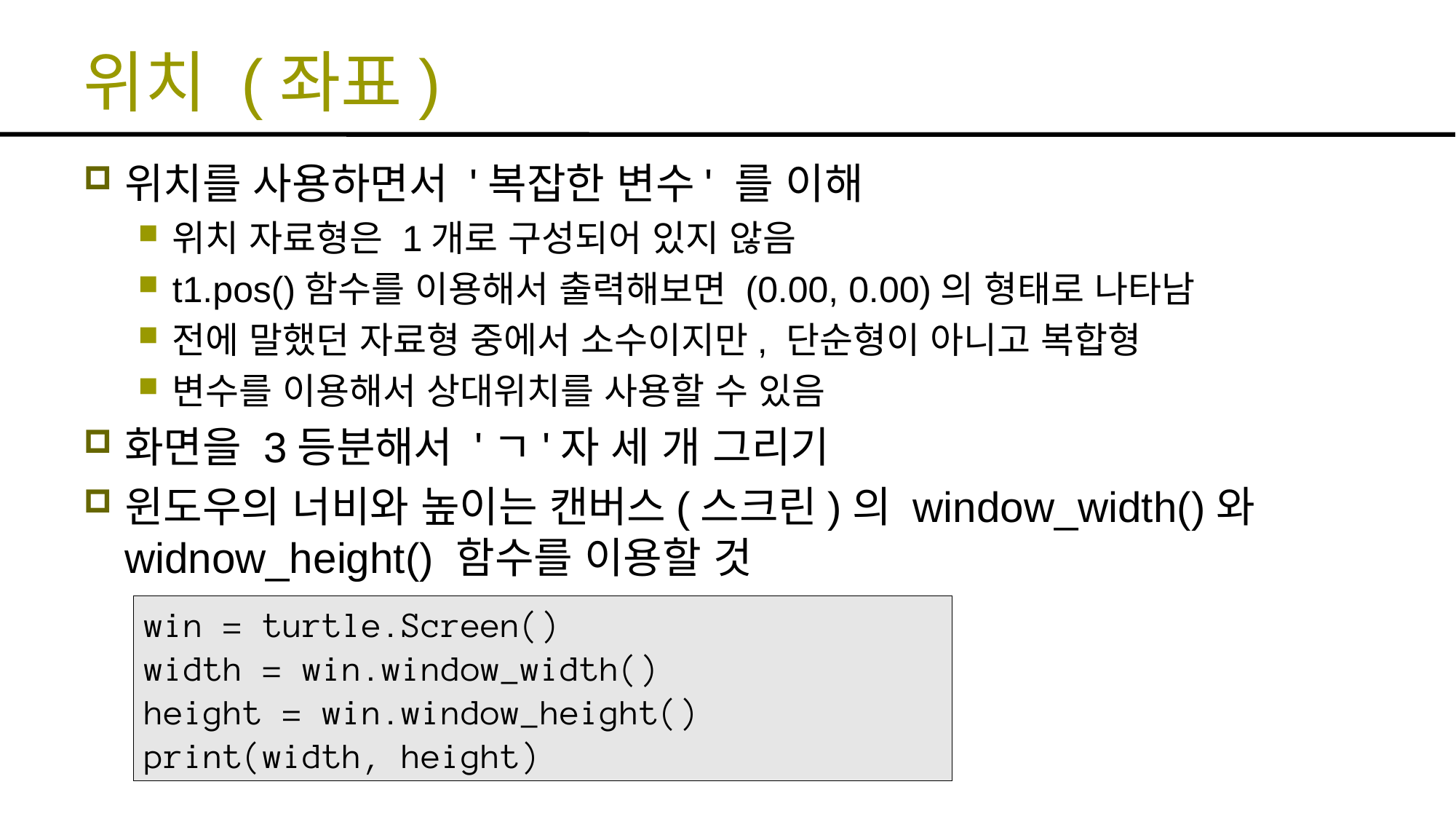

# 위치 (좌표)
위치를 사용하면서 '복잡한 변수' 를 이해
위치 자료형은 1개로 구성되어 있지 않음
t1.pos()함수를 이용해서 출력해보면 (0.00, 0.00)의 형태로 나타남
전에 말했던 자료형 중에서 소수이지만, 단순형이 아니고 복합형
변수를 이용해서 상대위치를 사용할 수 있음
화면을 3등분해서 'ㄱ'자 세 개 그리기
윈도우의 너비와 높이는 캔버스(스크린)의 window_width()와 widnow_height() 함수를 이용할 것

win = turtle.Screen()
width = win.window_width()
height = win.window_height()
print(width, height)